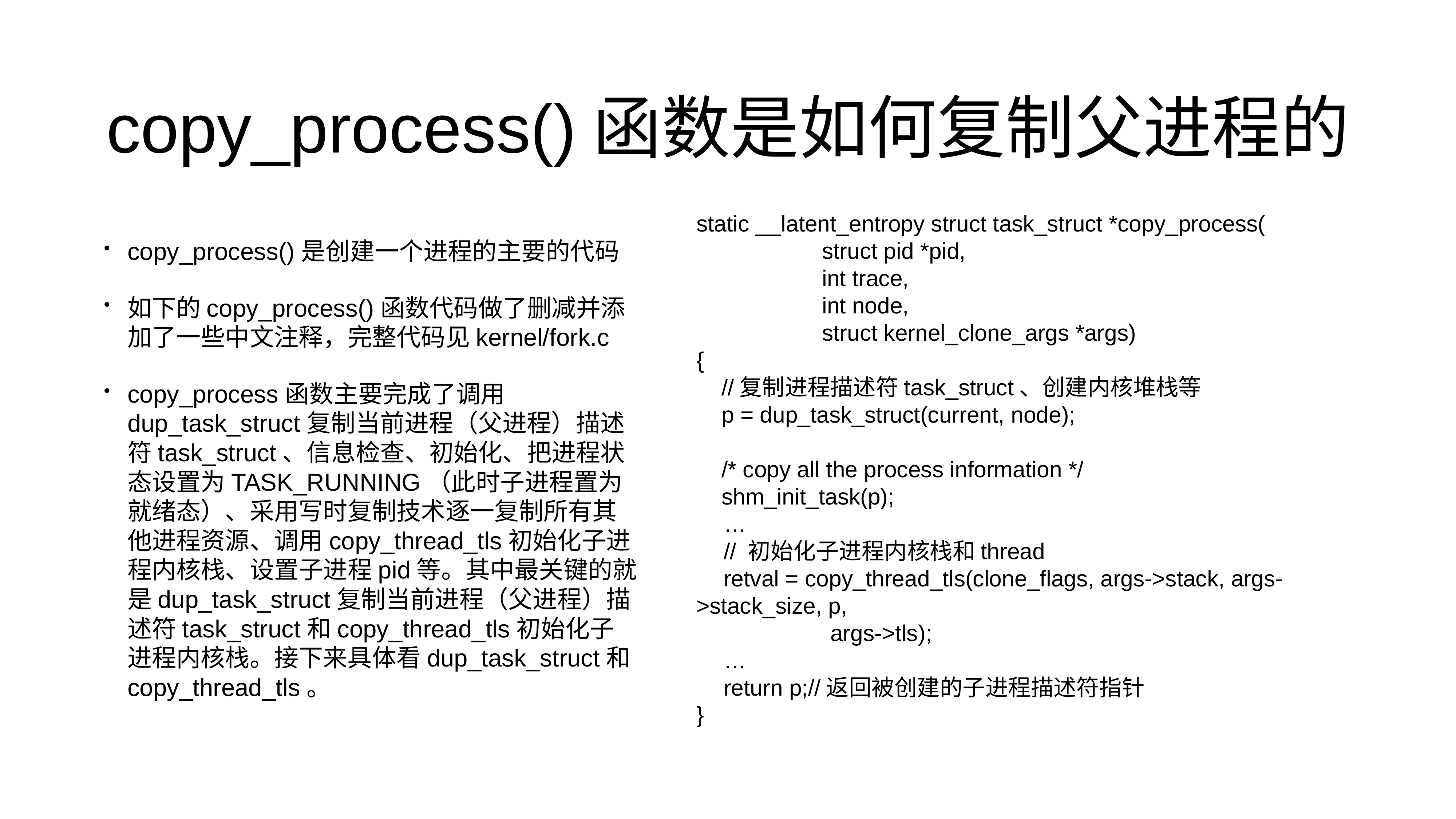

# copy_process()函数是如何复制父进程的
copy_process()是创建一个进程的主要的代码
如下的copy_process()函数代码做了删减并添加了一些中文注释，完整代码见kernel/fork.c
copy_process函数主要完成了调用dup_task_struct复制当前进程（父进程）描述符task_struct、信息检查、初始化、把进程状态设置为TASK_RUNNING（此时子进程置为就绪态）、采用写时复制技术逐一复制所有其他进程资源、调用copy_thread_tls初始化子进程内核栈、设置子进程pid等。其中最关键的就是dup_task_struct复制当前进程（父进程）描述符task_struct和copy_thread_tls初始化子进程内核栈。接下来具体看dup_task_struct和copy_thread_tls。
static __latent_entropy struct task_struct *copy_process(
                    struct pid *pid,
                    int trace,
                    int node,
                    struct kernel_clone_args *args)
{
    //复制进程描述符task_struct、创建内核堆栈等
    p = dup_task_struct(current, node);

    /* copy all the process information */
    shm_init_task(p);
…
// 初始化子进程内核栈和thread
retval = copy_thread_tls(clone_flags, args->stack, args->stack_size, p,
                 args->tls);
…
return p;//返回被创建的子进程描述符指针
}